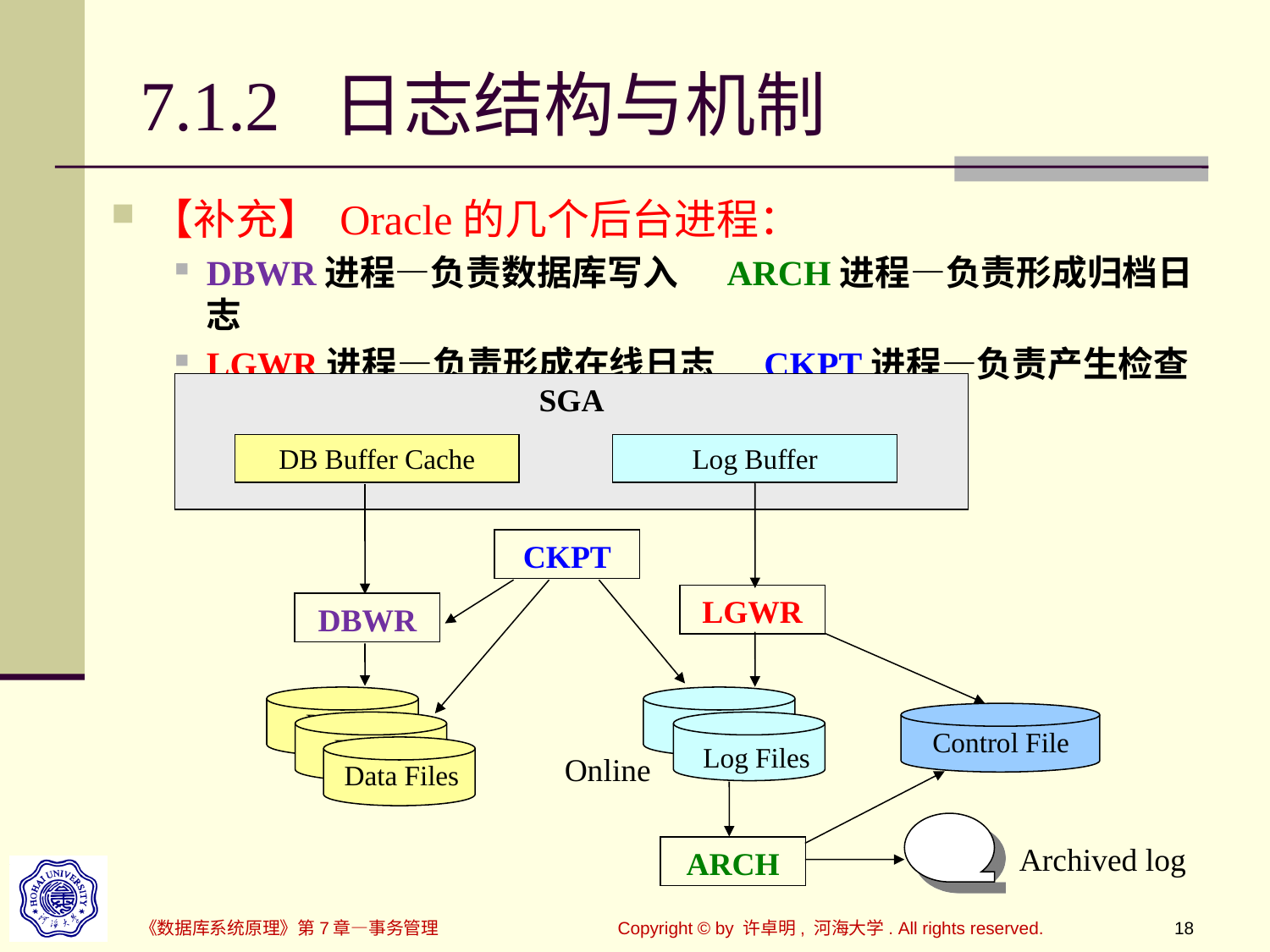

# 7.1.2  日志结构与机制
【补充】 Oracle的几个后台进程：
DBWR进程—负责数据库写入     ARCH进程—负责形成归档日志
LGWR进程—负责形成在线日志     CKPT进程—负责产生检查点
SGA
DB Buffer Cache
Log Buffer

CKPT

LGWR
DBWR

Data File

Data File

Data Files

Online

Control File

Archived log
ARCH

Log Files
《数据库系统原理》第7章—事务管理
Copyright © by 许卓明, 河海大学. All rights reserved.
18